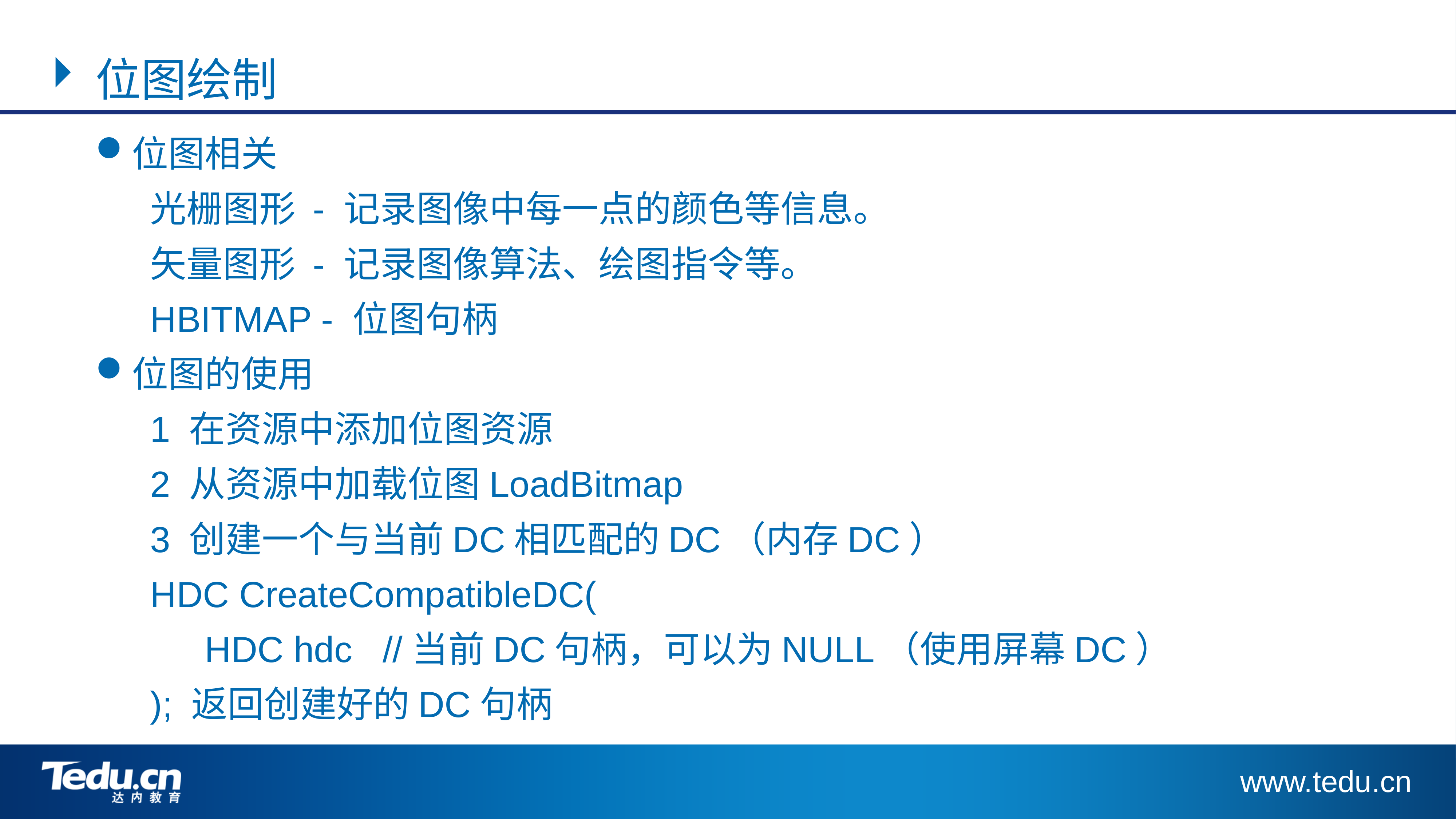

位图绘制
位图相关
	光栅图形 - 记录图像中每一点的颜色等信息。
	矢量图形 - 记录图像算法、绘图指令等。
	HBITMAP - 位图句柄
位图的使用
	1 在资源中添加位图资源
	2 从资源中加载位图LoadBitmap
	3 创建一个与当前DC相匹配的DC（内存DC）
	HDC CreateCompatibleDC(
		HDC hdc   //当前DC句柄，可以为NULL（使用屏幕DC）
	); 返回创建好的DC句柄